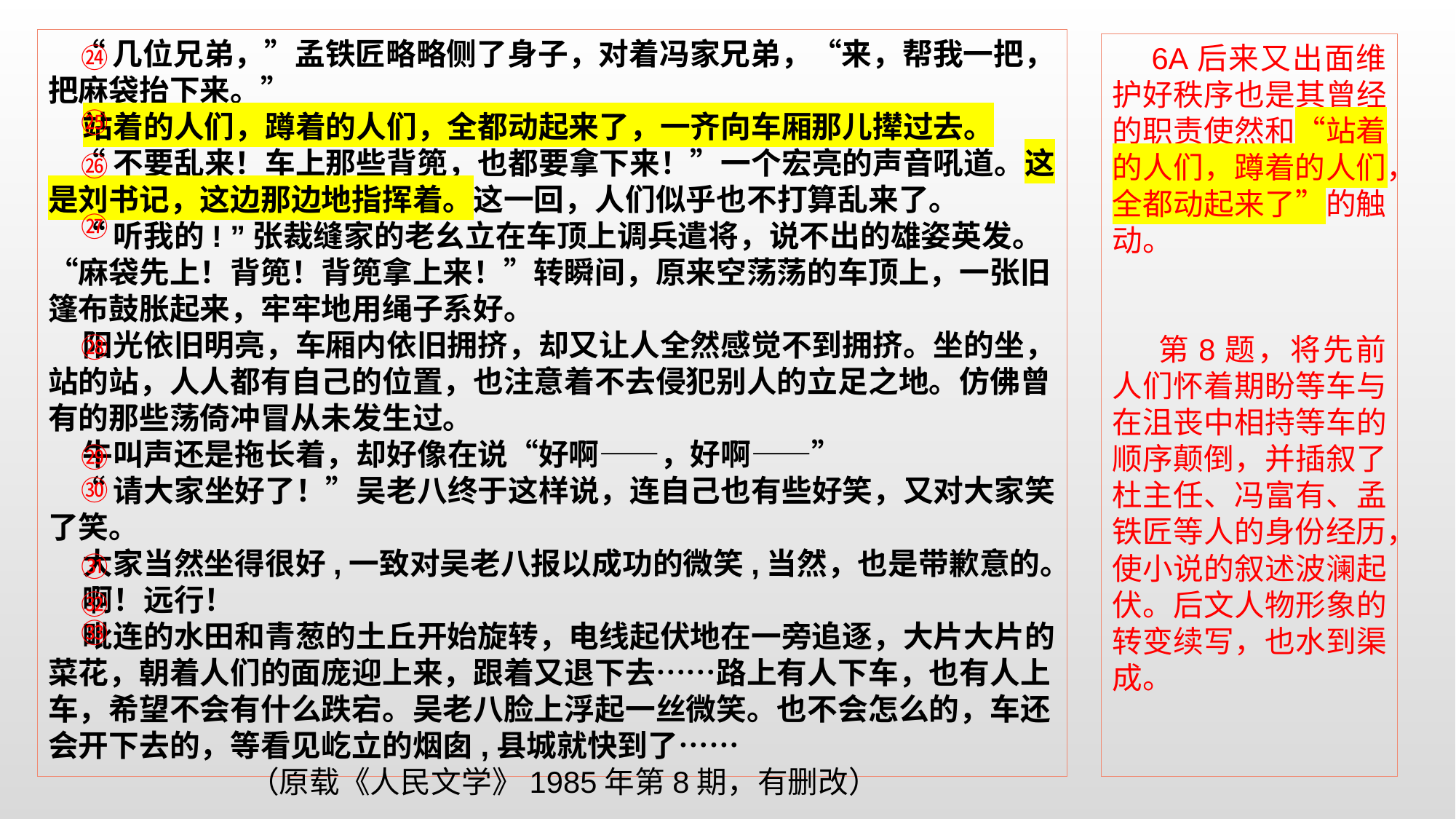

“几位兄弟，”孟铁匠略略侧了身子，对着冯家兄弟，“来，帮我一把，把麻袋抬下来。”
    站着的人们，蹲着的人们，全都动起来了，一齐向车厢那儿撵过去。
    “不要乱来！车上那些背篼，也都要拿下来！”一个宏亮的声音吼道。这是刘书记，这边那边地指挥着。这一回，人们似乎也不打算乱来了。
    “听我的! ”张裁缝家的老幺立在车顶上调兵遣将，说不出的雄姿英发。“麻袋先上！背篼！背篼拿上来！”转瞬间，原来空荡荡的车顶上，一张旧篷布鼓胀起来，牢牢地用绳子系好。
    阳光依旧明亮，车厢内依旧拥挤，却又让人全然感觉不到拥挤。坐的坐，站的站，人人都有自己的位置，也注意着不去侵犯别人的立足之地。仿佛曾有的那些荡倚冲冒从未发生过。
    牛叫声还是拖长着，却好像在说“好啊——，好啊——”
    “请大家坐好了！”吴老八终于这样说，连自己也有些好笑，又对大家笑了笑。
    大家当然坐得很好,一致对吴老八报以成功的微笑,当然，也是带歉意的。
    啊！远行！
    毗连的水田和青葱的土丘开始旋转，电线起伏地在一旁追逐，大片大片的菜花，朝着人们的面庞迎上来，跟着又退下去……路上有人下车，也有人上车，希望不会有什么跌宕。吴老八脸上浮起一丝微笑。也不会怎么的，车还会开下去的，等看见屹立的烟囱,县城就快到了……
                            （原载《人民文学》1985年第8期，有删改）
    6A后来又出面维护好秩序也是其曾经的职责使然和“站着的人们，蹲着的人们，全都动起来了”的触动。

    第8题，将先前人们怀着期盼等车与在沮丧中相持等车的顺序颠倒，并插叙了杜主任、冯富有、孟铁匠等人的身份经历，使小说的叙述波澜起伏。后文人物形象的转变续写，也水到渠成。

㉔
㉕
㉖
㉗
㉘
㉙
㉚
㉛
㉜
㉝